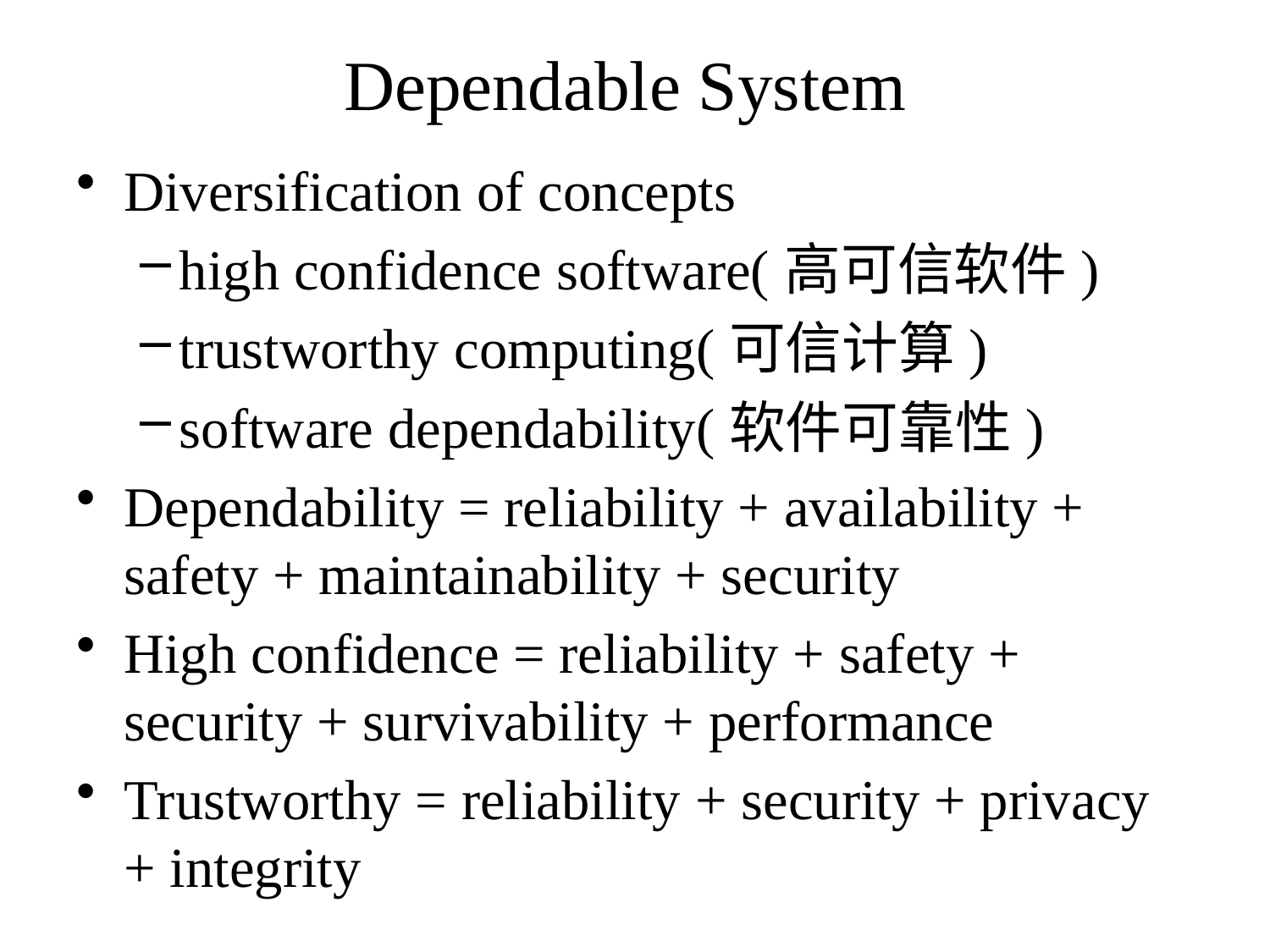

# Dependable System
Diversification of concepts
high confidence software(高可信软件)
trustworthy computing(可信计算)
software dependability(软件可靠性)
Dependability = reliability + availability + safety + maintainability + security
High confidence = reliability + safety + security + survivability + performance
Trustworthy = reliability + security + privacy + integrity